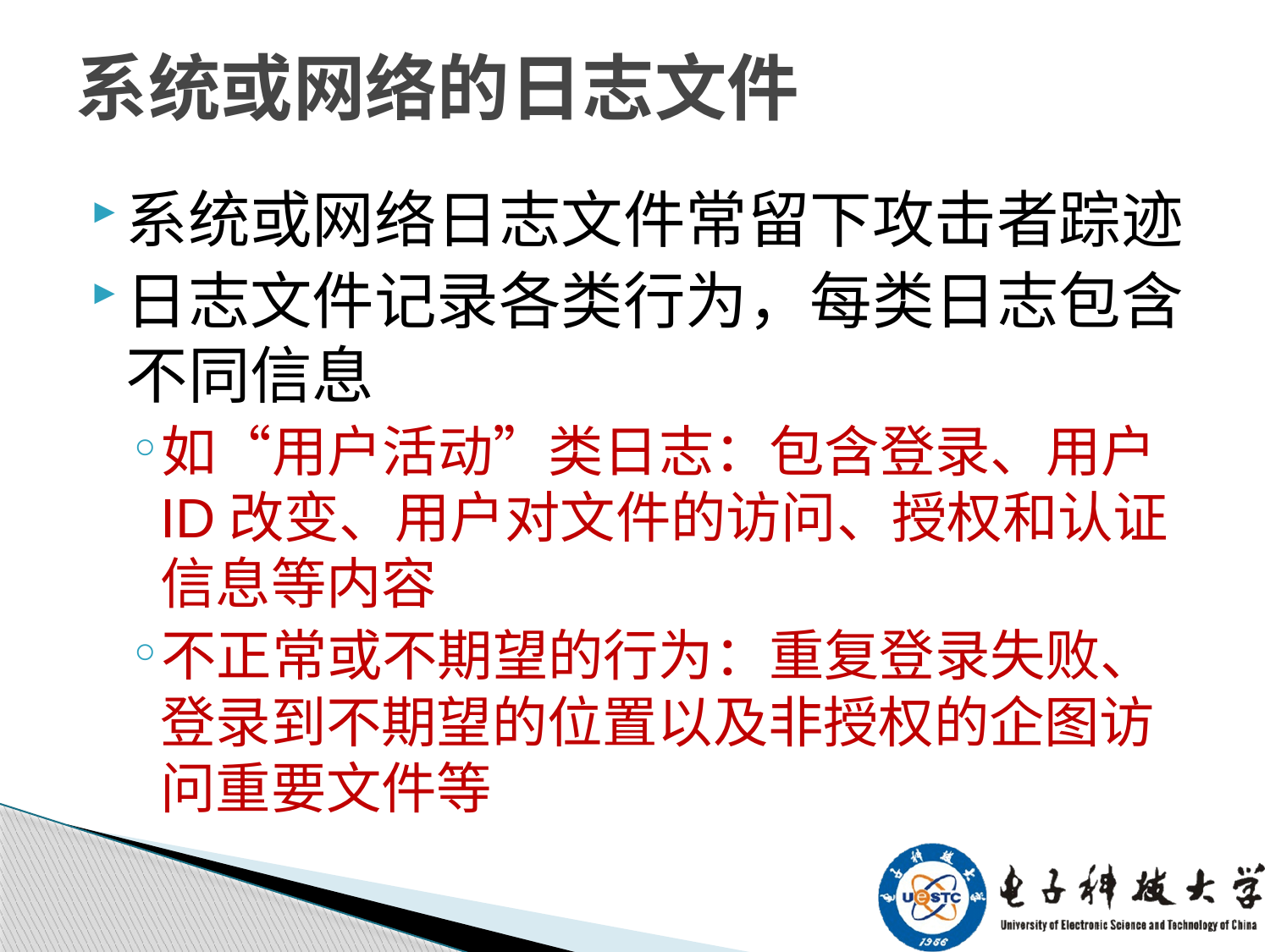

# 系统或网络的日志文件
系统或网络日志文件常留下攻击者踪迹
日志文件记录各类行为，每类日志包含不同信息
如“用户活动”类日志：包含登录、用户ID改变、用户对文件的访问、授权和认证信息等内容
不正常或不期望的行为：重复登录失败、登录到不期望的位置以及非授权的企图访问重要文件等